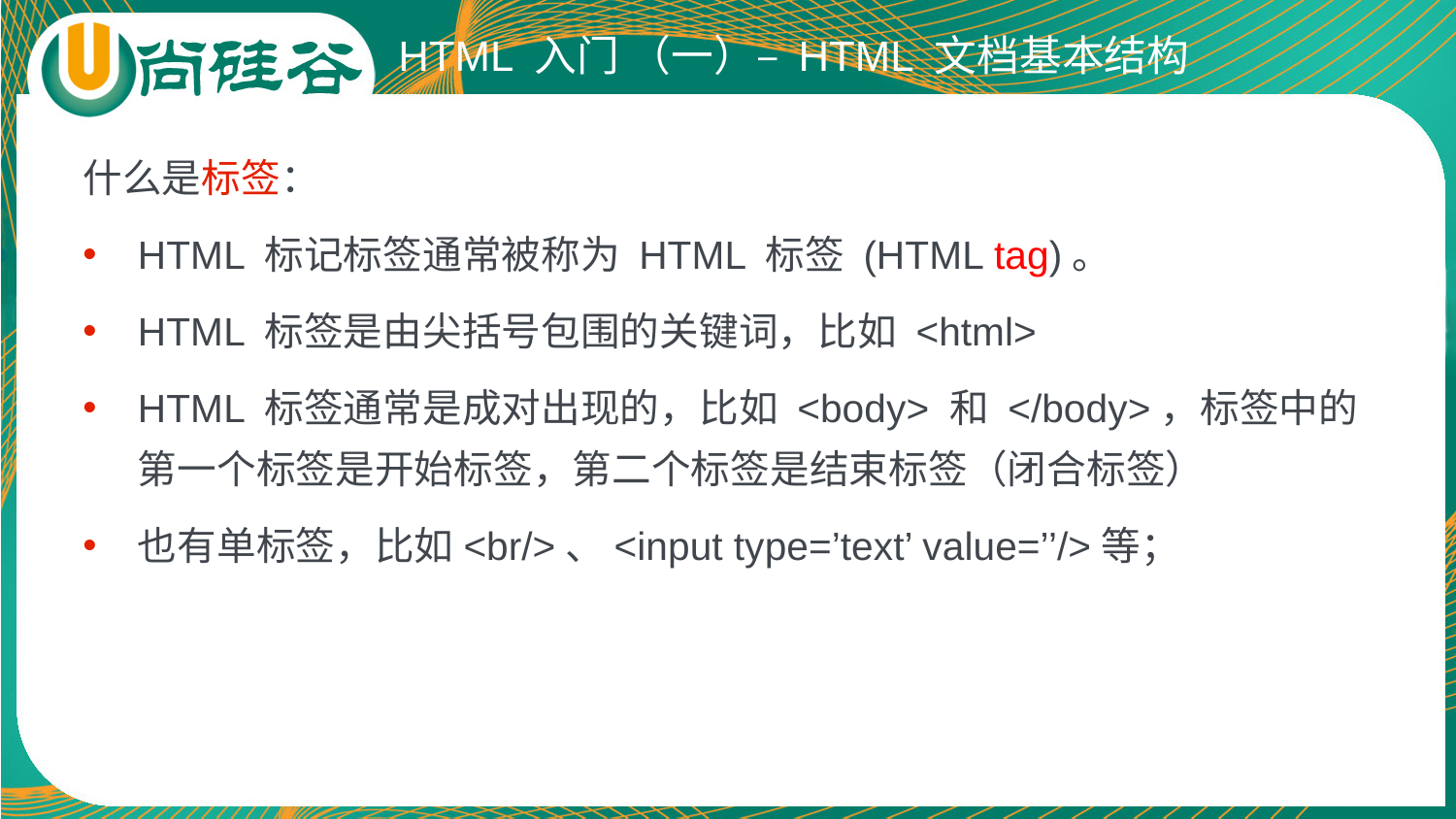

# HTML 入门 （一）– HTML 文档基本结构
什么是标签：
HTML 标记标签通常被称为 HTML 标签 (HTML tag)。
HTML 标签是由尖括号包围的关键词，比如 <html>
HTML 标签通常是成对出现的，比如 <body> 和 </body>，标签中的第一个标签是开始标签，第二个标签是结束标签（闭合标签）
也有单标签，比如<br/>、<input type=’text’ value=’’/>等；